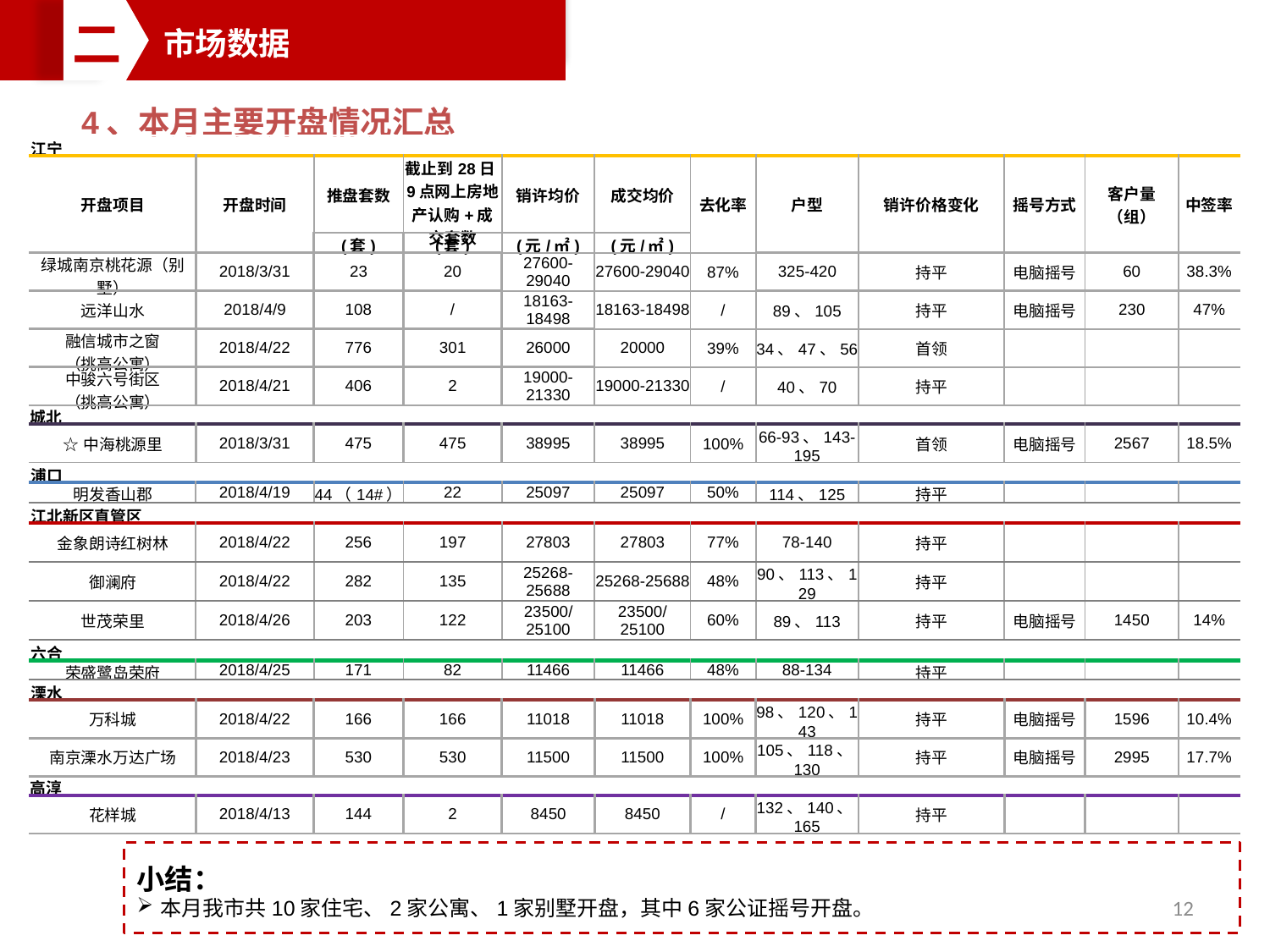

市场数据
二
4、本月主要开盘情况汇总
| 江宁 |  |  |  |  |  |  |  |  |  |  |  |
| --- | --- | --- | --- | --- | --- | --- | --- | --- | --- | --- | --- |
| 开盘项目 | 开盘时间 | 推盘套数 | 截止到28日9点网上房地产认购+成交套数 | 销许均价 | 成交均价 | 去化率 | 户型 | 销许价格变化 | 摇号方式 | 客户量（组） | 中签率 |
|  |  | (套) | (套) | (元/㎡) | (元/㎡) |  |  |  |  |  |  |
| 绿城南京桃花源（别墅） | 2018/3/31 | 23 | 20 | 27600-29040 | 27600-29040 | 87% | 325-420 | 持平 | 电脑摇号 | 60 | 38.3% |
| 远洋山水 | 2018/4/9 | 108 | / | 18163-18498 | 18163-18498 | / | 89、105 | 持平 | 电脑摇号 | 230 | 47% |
| 融信城市之窗 （挑高公寓） | 2018/4/22 | 776 | 301 | 26000 | 20000 | 39% | 34、47、56 | 首领 |  |  |  |
| 中骏六号街区 （挑高公寓） | 2018/4/21 | 406 | 2 | 19000-21330 | 19000-21330 | / | 40、70 | 持平 |  |  |  |
| 城北 |  |  |  |  |  |  |  |  |  |  |  |
| ☆中海桃源里 | 2018/3/31 | 475 | 475 | 38995 | 38995 | 100% | 66-93、143-195 | 首领 | 电脑摇号 | 2567 | 18.5% |
| 浦口 |  |  |  |  |  |  |  |  |  |  |  |
| 明发香山郡 | 2018/4/19 | 44（14#） | 22 | 25097 | 25097 | 50% | 114、125 | 持平 |  |  |  |
| 江北新区直管区 |  |  |  |  |  |  |  |  |  |  |  |
| 金象朗诗红树林 | 2018/4/22 | 256 | 197 | 27803 | 27803 | 77% | 78-140 | 持平 |  |  |  |
| 御澜府 | 2018/4/22 | 282 | 135 | 25268-25688 | 25268-25688 | 48% | 90、113、129 | 持平 |  |  |  |
| 世茂荣里 | 2018/4/26 | 203 | 122 | 23500/ 25100 | 23500/ 25100 | 60% | 89、113 | 持平 | 电脑摇号 | 1450 | 14% |
| 六合 |  |  |  |  |  |  |  |  |  |  |  |
| 荣盛鹭岛荣府 | 2018/4/25 | 171 | 82 | 11466 | 11466 | 48% | 88-134 | 持平 |  |  |  |
| 溧水 |  |  |  |  |  |  |  |  |  |  |  |
| 万科城 | 2018/4/22 | 166 | 166 | 11018 | 11018 | 100% | 98、120、143 | 持平 | 电脑摇号 | 1596 | 10.4% |
| 南京溧水万达广场 | 2018/4/23 | 530 | 530 | 11500 | 11500 | 100% | 105、118、130 | 持平 | 电脑摇号 | 2995 | 17.7% |
| 高淳 |  |  |  |  |  |  |  |  |  |  |  |
| 花样城 | 2018/4/13 | 144 | 2 | 8450 | 8450 | / | 132、140、165 | 持平 |  |  |  |
小结：
本月我市共10家住宅、2家公寓、1家别墅开盘，其中6家公证摇号开盘。
12